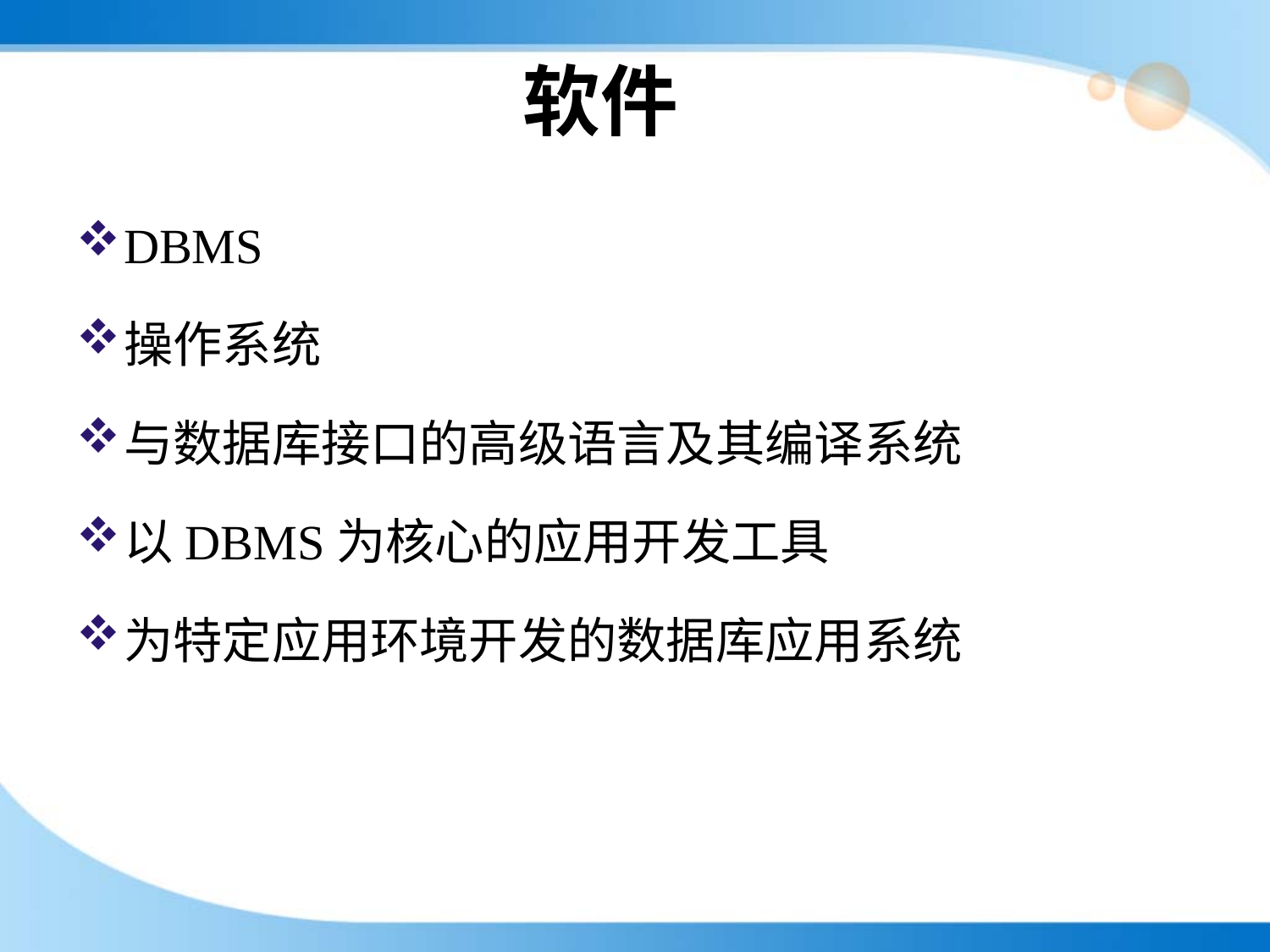

# 软件
DBMS
操作系统
与数据库接口的高级语言及其编译系统
以DBMS为核心的应用开发工具
为特定应用环境开发的数据库应用系统